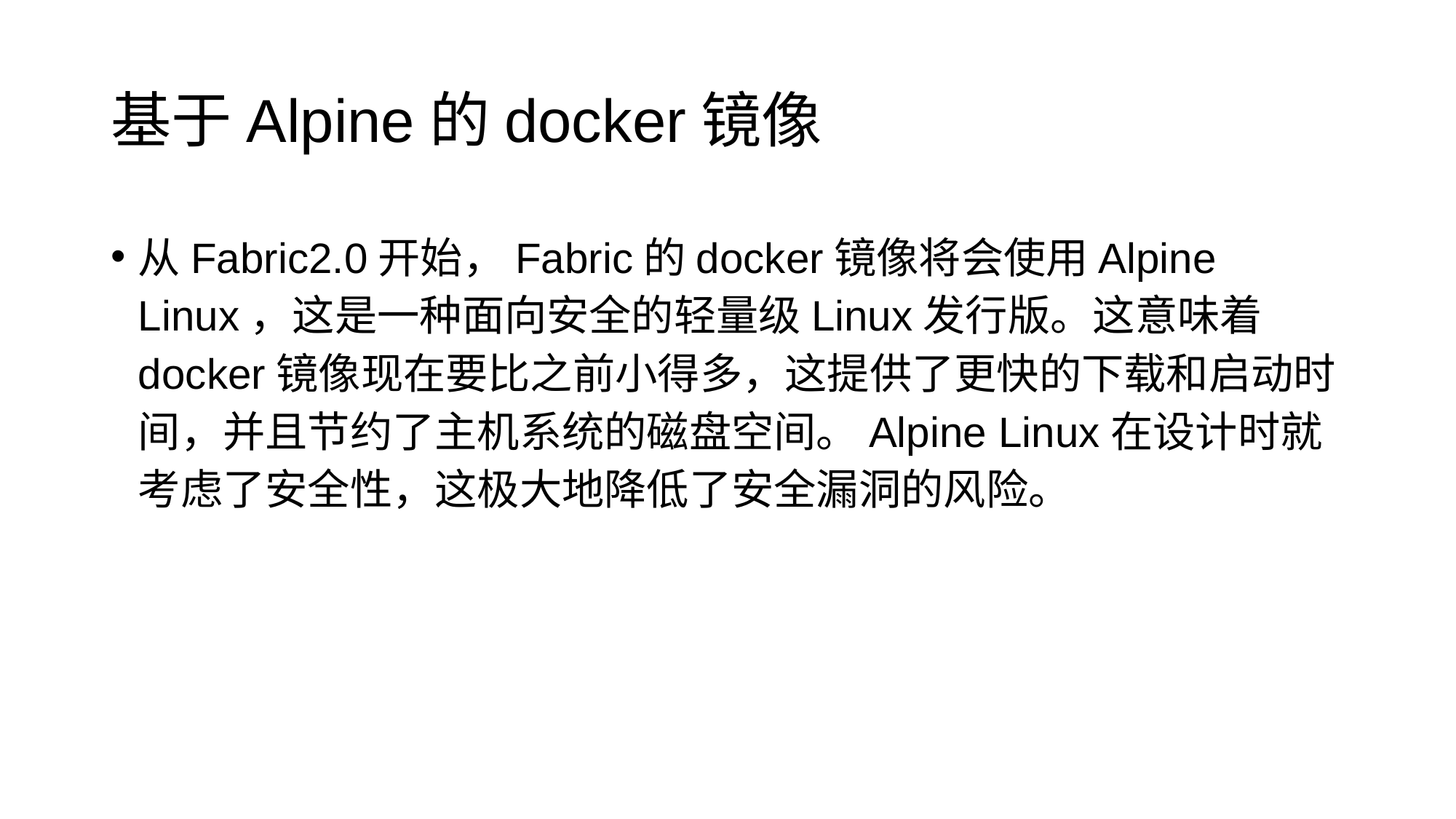

# 基于Alpine的docker镜像
从Fabric2.0开始，Fabric的docker镜像将会使用Alpine Linux，这是一种面向安全的轻量级Linux发行版。这意味着docker镜像现在要比之前小得多，这提供了更快的下载和启动时间，并且节约了主机系统的磁盘空间。Alpine Linux在设计时就考虑了安全性，这极大地降低了安全漏洞的风险。